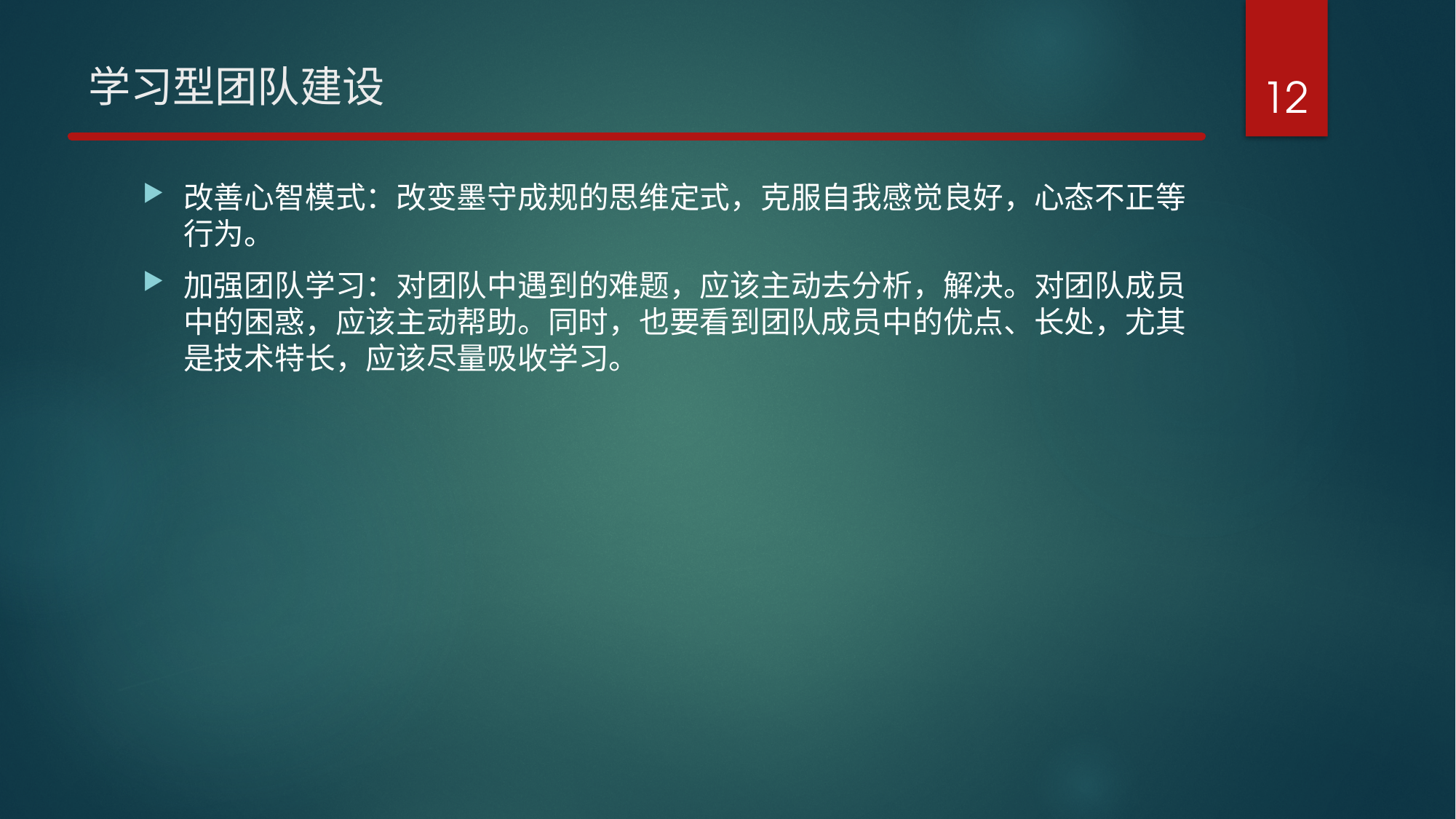

12
# 学习型团队建设
改善心智模式：改变墨守成规的思维定式，克服自我感觉良好，心态不正等行为。
加强团队学习：对团队中遇到的难题，应该主动去分析，解决。对团队成员中的困惑，应该主动帮助。同时，也要看到团队成员中的优点、长处，尤其是技术特长，应该尽量吸收学习。